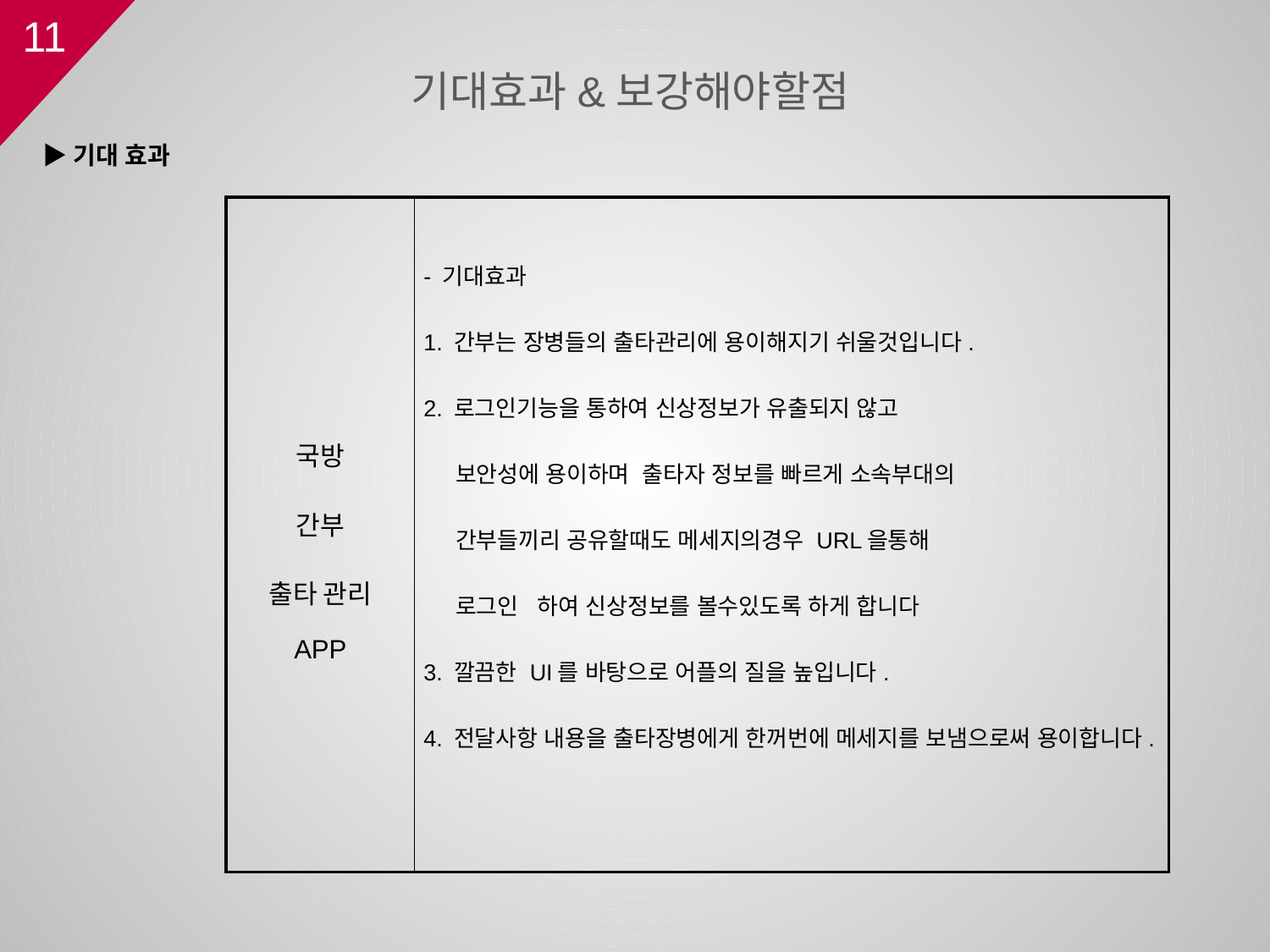

# 기대효과&보강해야할점
▶기대 효과
| 국방 간부 출타 관리 APP | - 기대효과 1. 간부는 장병들의 출타관리에 용이해지기 쉬울것입니다. 2. 로그인기능을 통하여 신상정보가 유출되지 않고 보안성에 용이하며 출타자 정보를 빠르게 소속부대의 간부들끼리 공유할때도 메세지의경우 URL을통해 로그인 하여 신상정보를 볼수있도록 하게 합니다 3. 깔끔한 UI를 바탕으로 어플의 질을 높입니다. 4. 전달사항 내용을 출타장병에게 한꺼번에 메세지를 보냄으로써 용이합니다. |
| --- | --- |